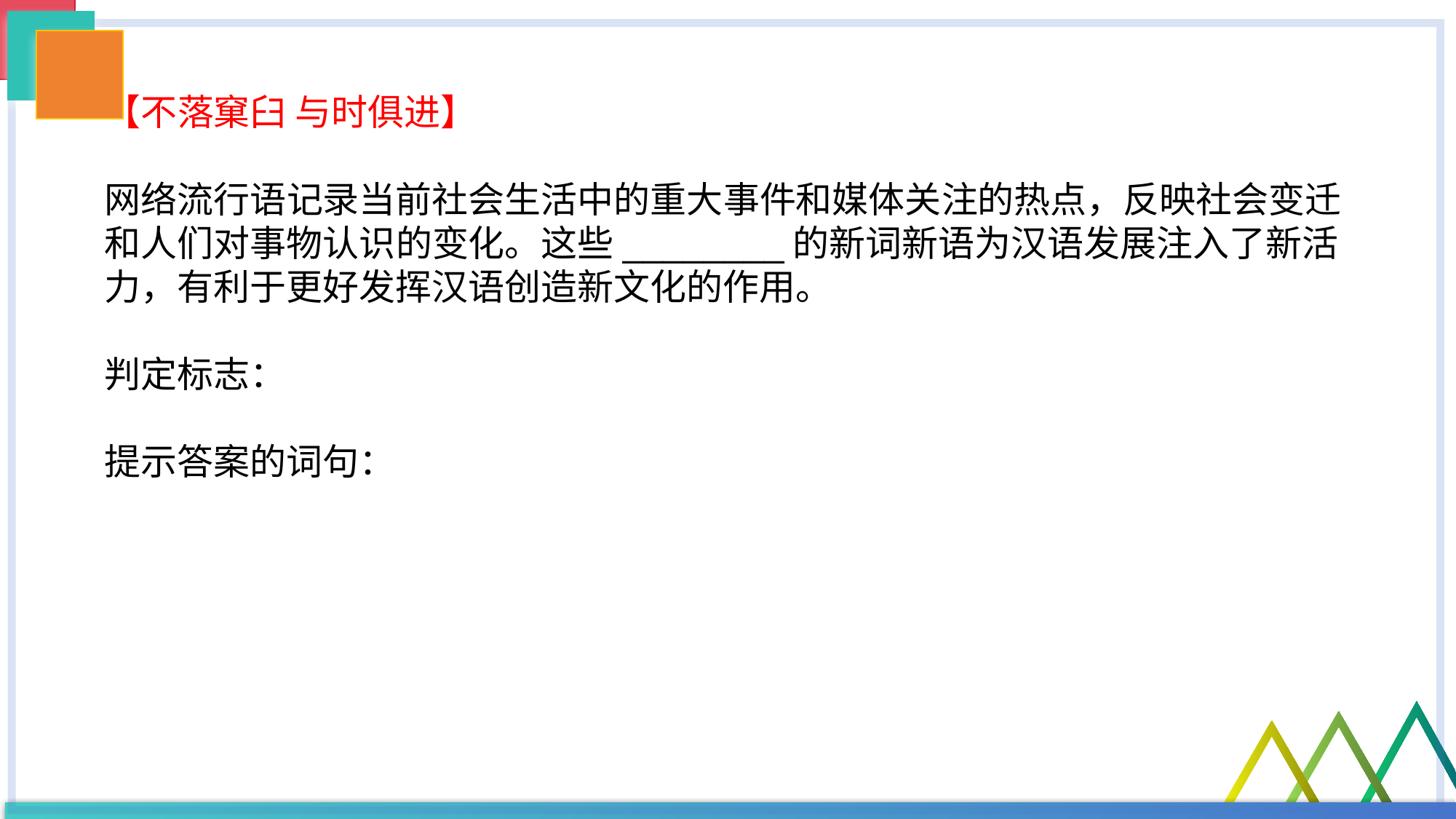

【不落窠臼 与时俱进】

网络流行语记录当前社会生活中的重大事件和媒体关注的热点，反映社会变迁和人们对事物认识的变化。这些________的新词新语为汉语发展注入了新活力，有利于更好发挥汉语创造新文化的作用。

判定标志：

提示答案的词句：